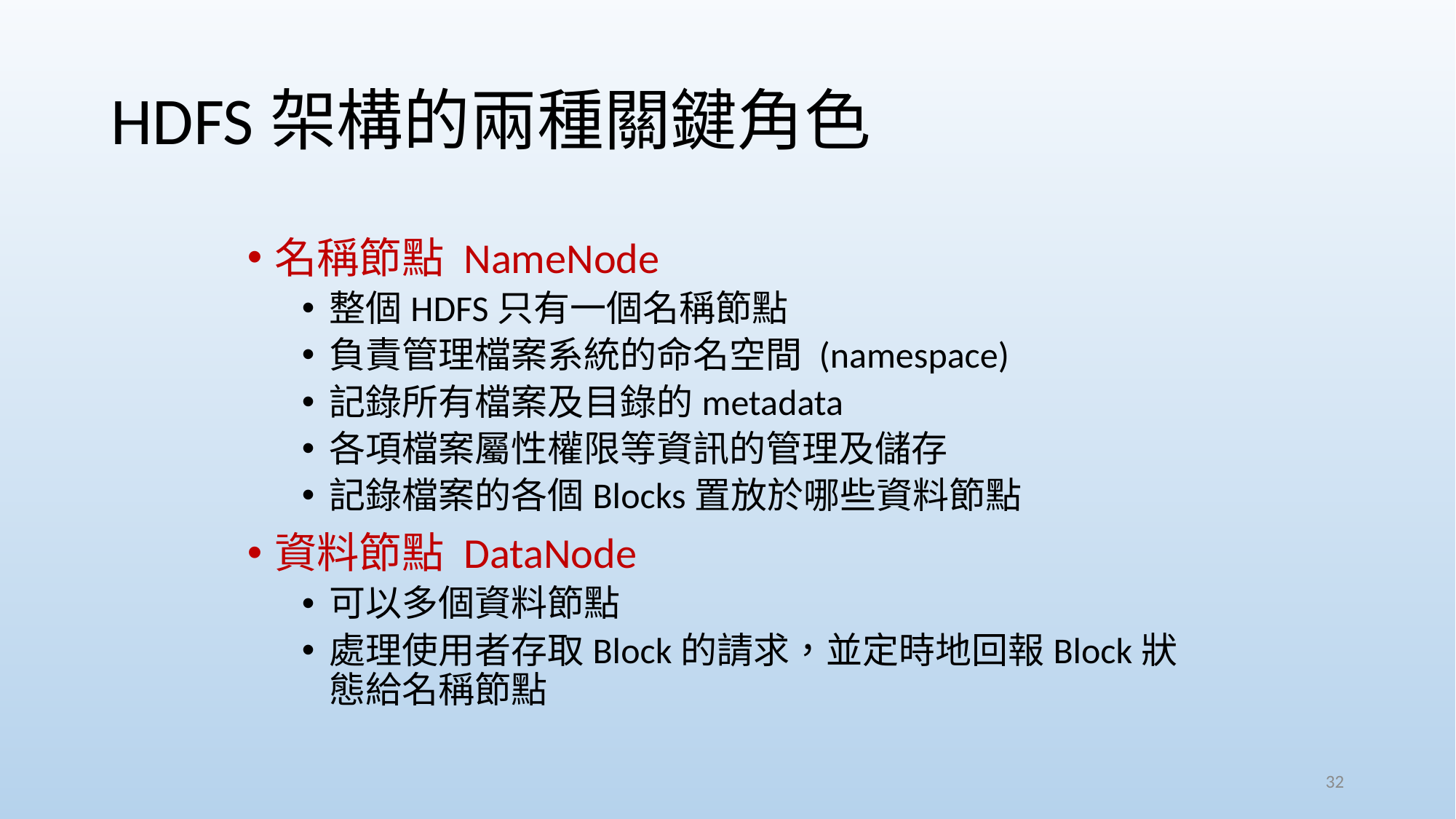

# HDFS架構的兩種關鍵角色
名稱節點 NameNode
整個HDFS只有一個名稱節點
負責管理檔案系統的命名空間 (namespace)
記錄所有檔案及目錄的metadata
各項檔案屬性權限等資訊的管理及儲存
記錄檔案的各個Blocks置放於哪些資料節點
資料節點 DataNode
可以多個資料節點
處理使用者存取Block的請求，並定時地回報Block狀態給名稱節點
32